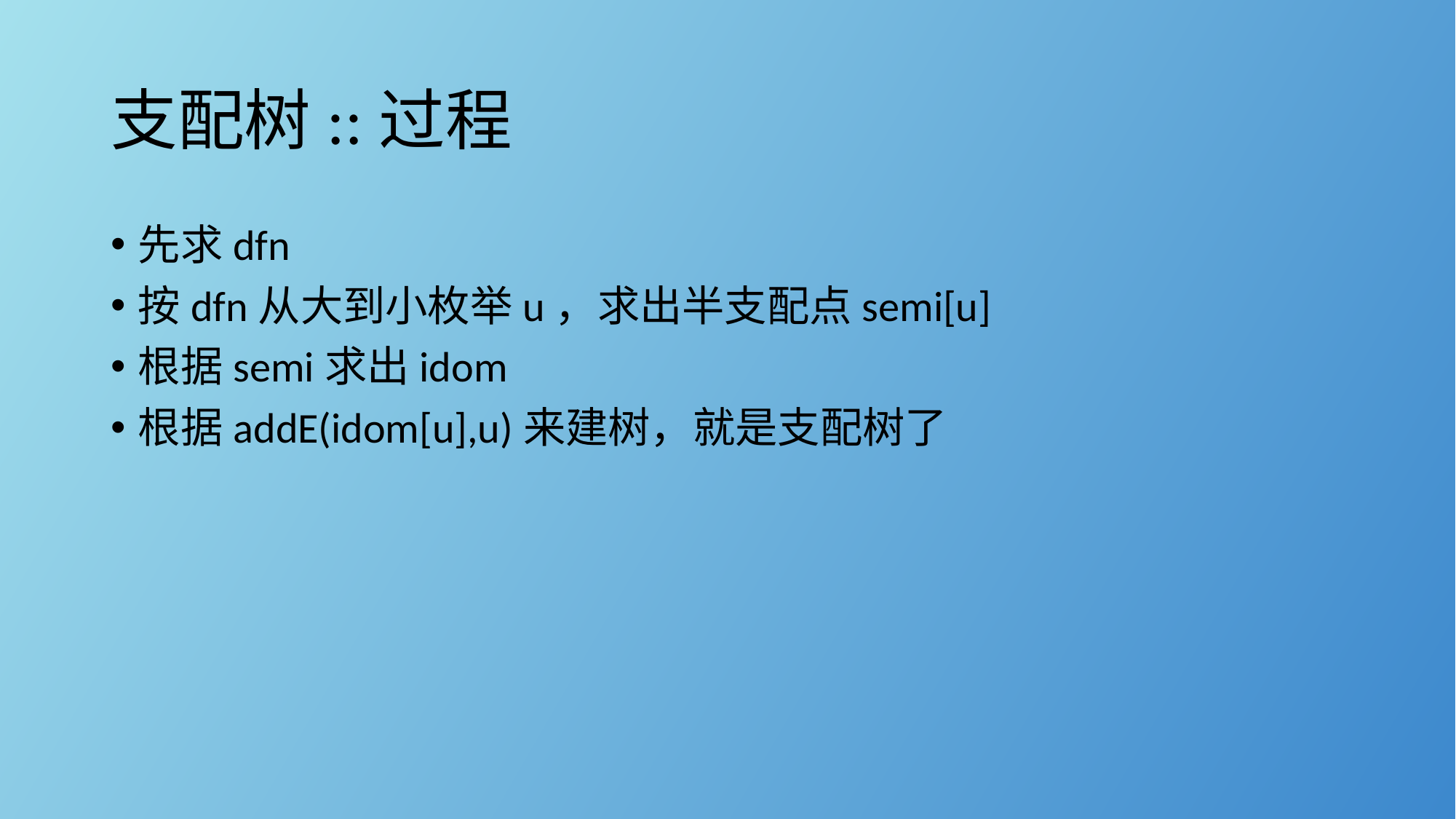

# 支配树::过程
先求dfn
按dfn从大到小枚举u，求出半支配点semi[u]
根据semi求出idom
根据addE(idom[u],u)来建树，就是支配树了